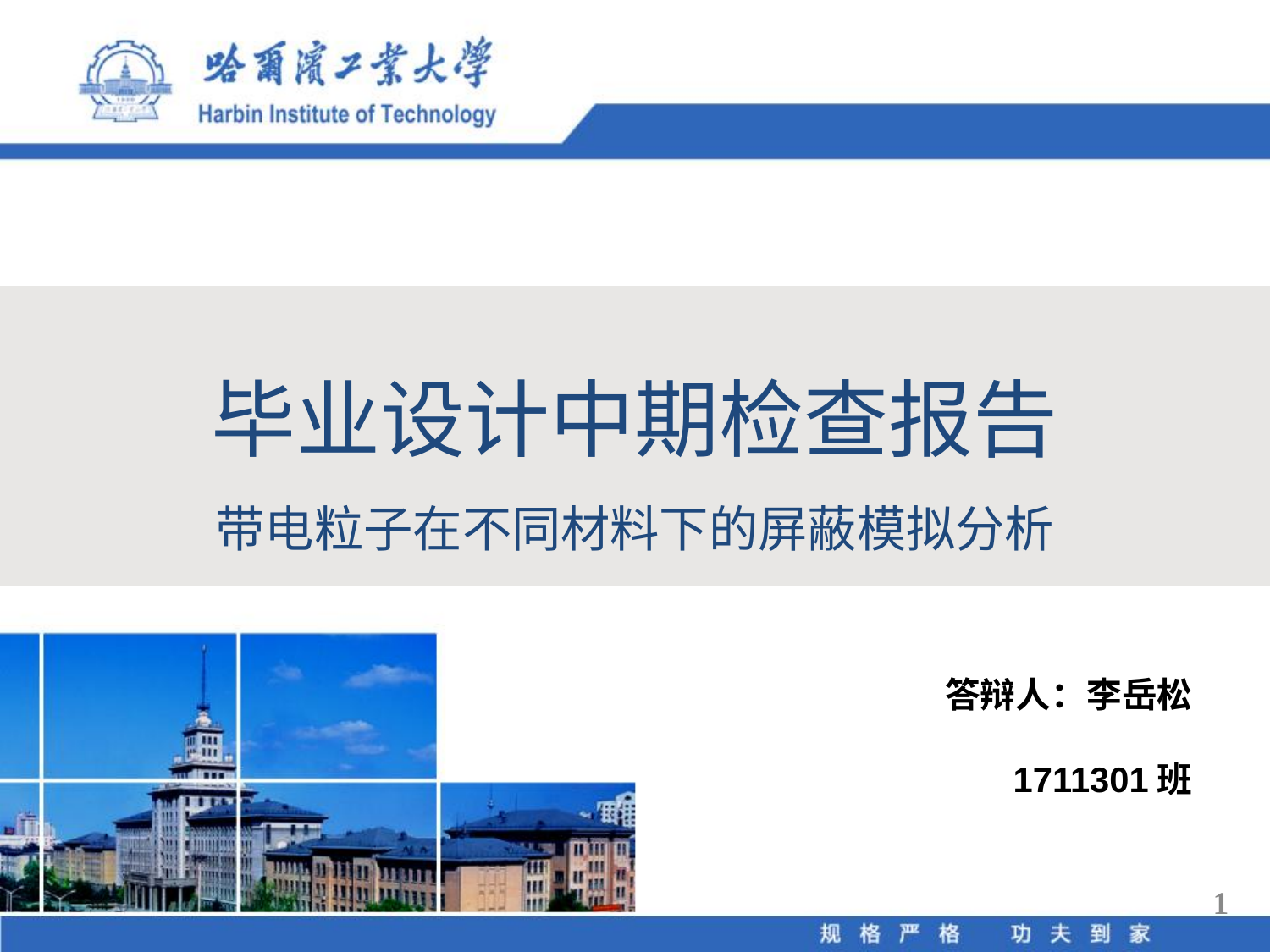

毕业设计中期检查报告
带电粒子在不同材料下的屏蔽模拟分析
答辩人：李岳松

1711301班
1